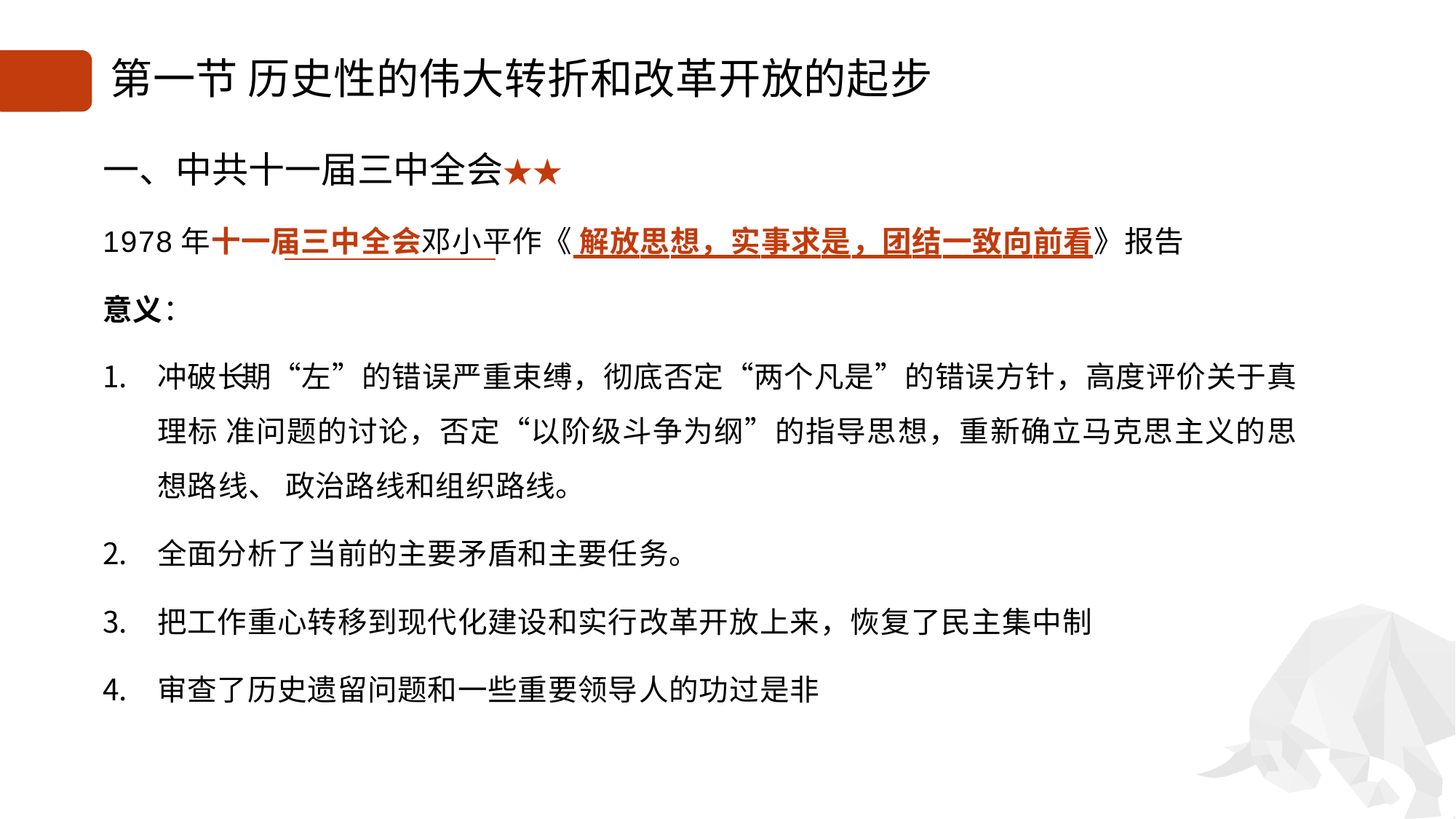

# 第一节 历史性的伟大转折和改革开放的起步
一、中共十一届三中全会★★
1978年十一届三中全会邓小平作《 解放思想，实事求是，团结一致向前看》报告

意义：
冲破长期“左”的错误严重束缚，彻底否定“两个凡是”的错误方针，高度评价关于真理标 准问题的讨论，否定“以阶级斗争为纲”的指导思想，重新确立马克思主义的思想路线、 政治路线和组织路线。

全面分析了当前的主要矛盾和主要任务。

把工作重心转移到现代化建设和实行改革开放上来，恢复了民主集中制

审查了历史遗留问题和一些重要领导人的功过是非